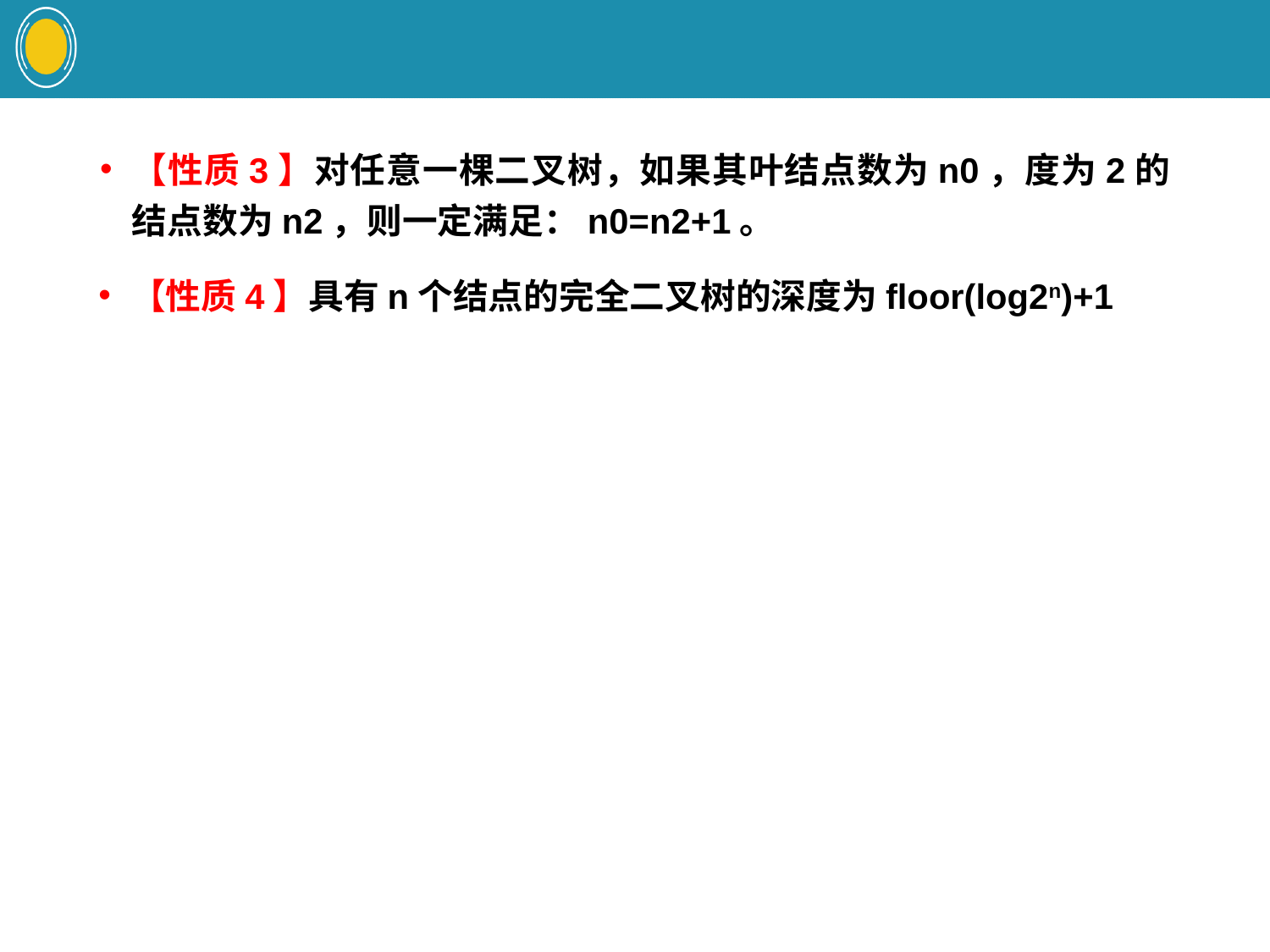

#
【性质3】对任意一棵二叉树，如果其叶结点数为n0，度为2的结点数为n2，则一定满足：n0=n2+1。

【性质4】具有n个结点的完全二叉树的深度为floor(log2n)+1